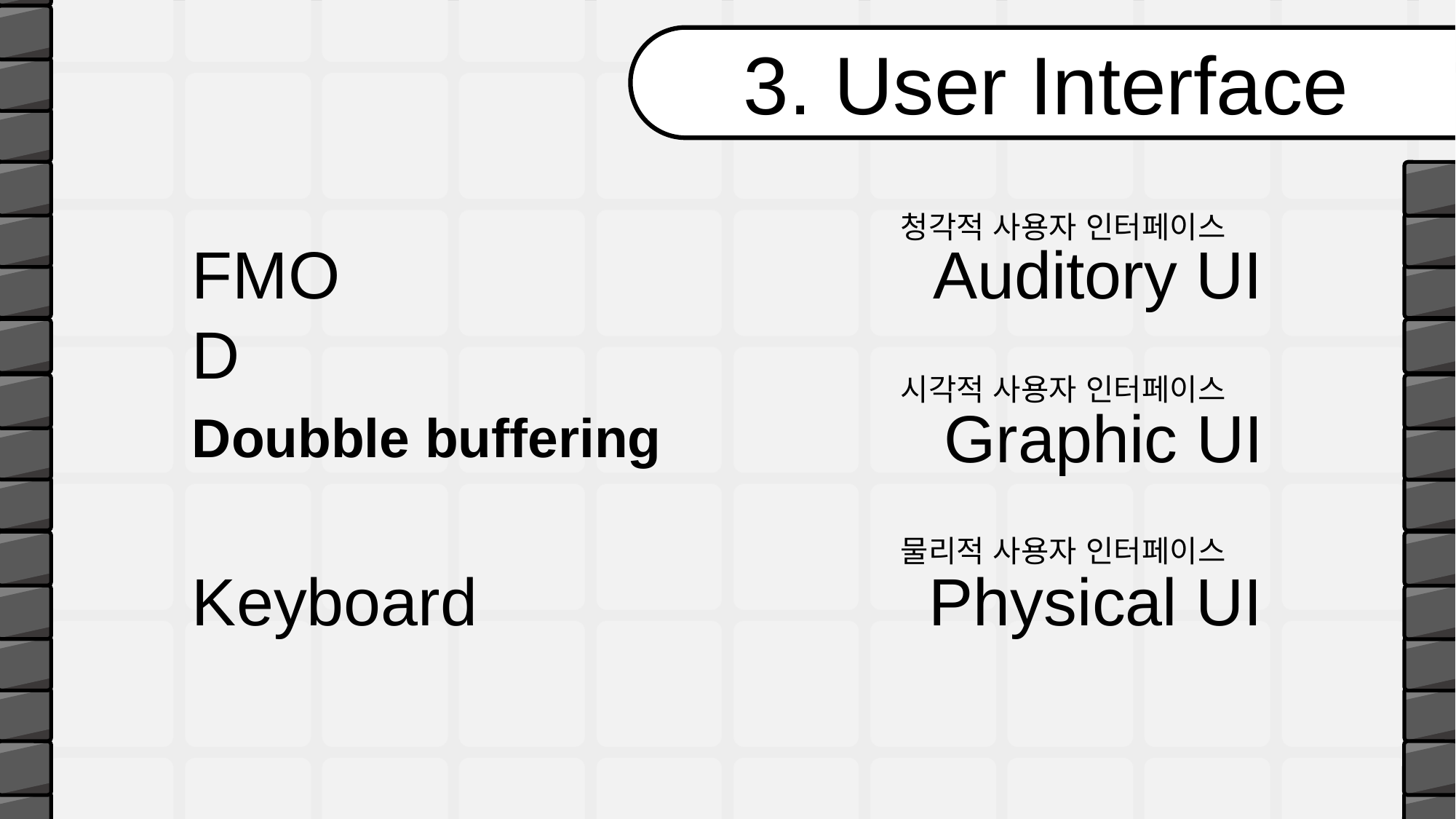

3. User Interface

청각적 사용자 인터페이스
FMOD
Auditory UI
시각적 사용자 인터페이스
Graphic UI
Doubble buffering
물리적 사용자 인터페이스
Keyboard
Physical UI